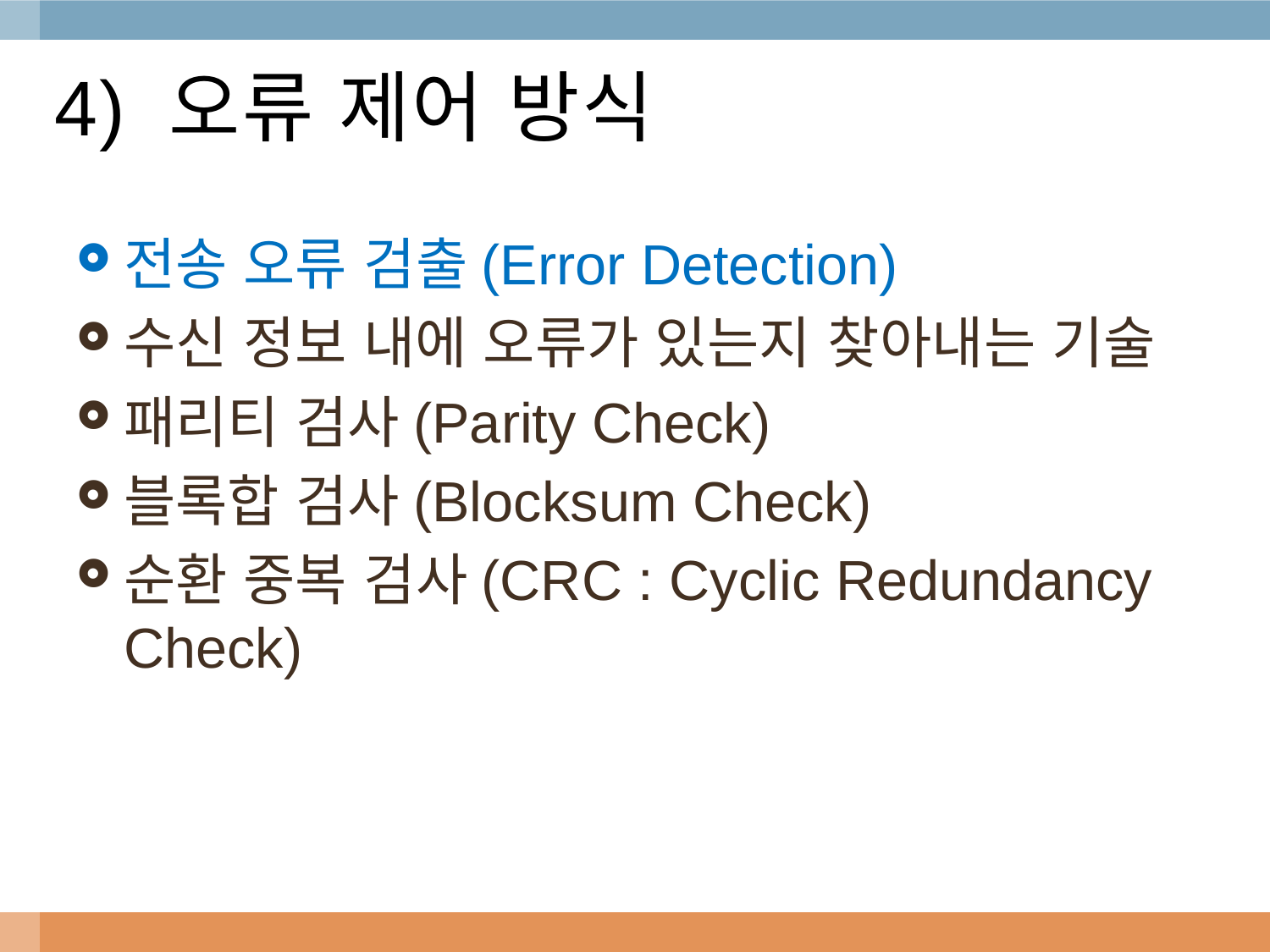

# 4) 오류 제어 방식
전송 오류 검출(Error Detection)
수신 정보 내에 오류가 있는지 찾아내는 기술
패리티 검사(Parity Check)
블록합 검사(Blocksum Check)
순환 중복 검사(CRC : Cyclic Redundancy Check)